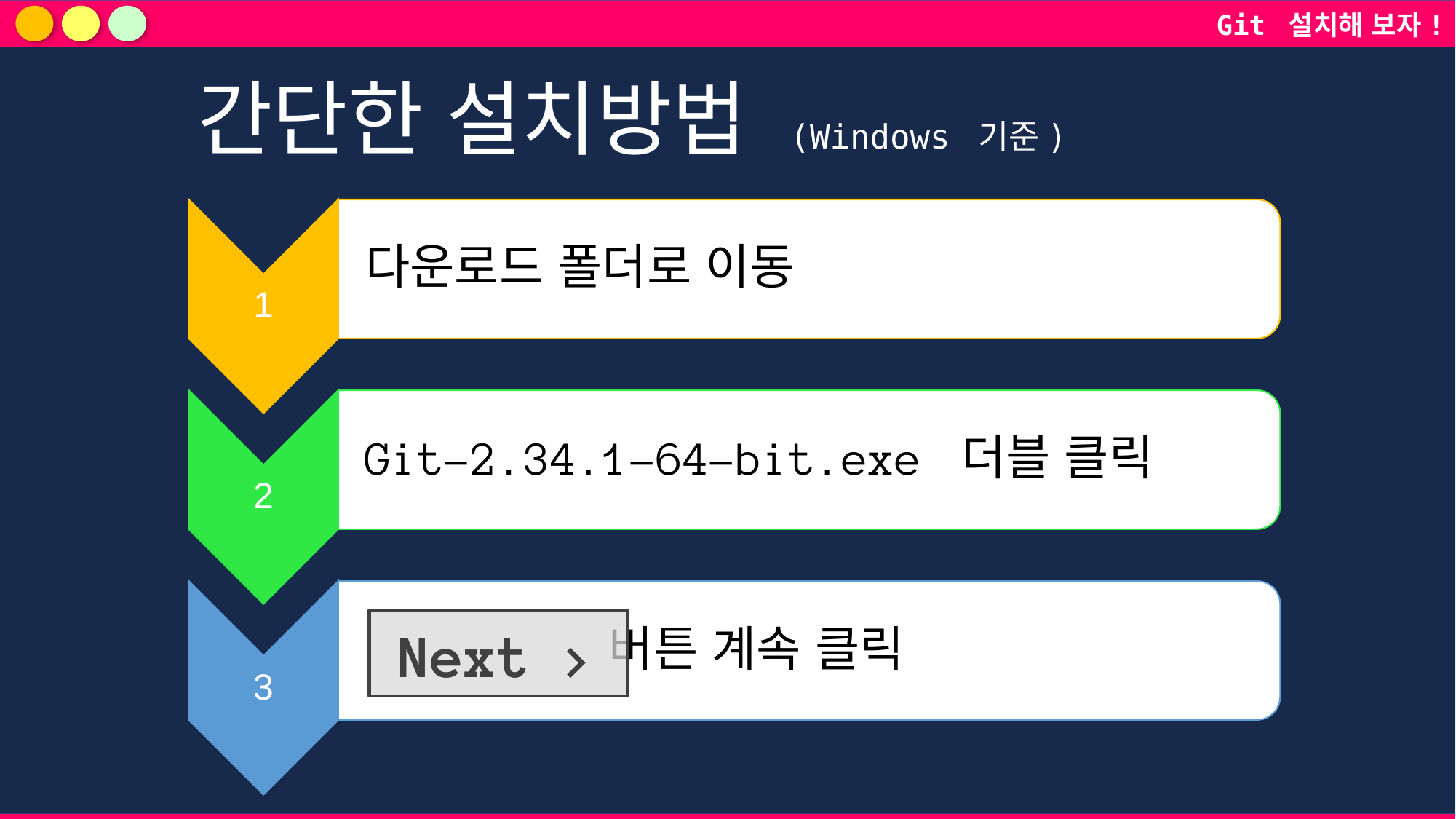

Git 설치해 보자!
간단한 설치방법 (Windows 기준)

1

다운로드 폴더로 이동

2

Git-2.34.1-64-bit.exe 더블 클릭

3

                 버튼 계속 클릭
Next >